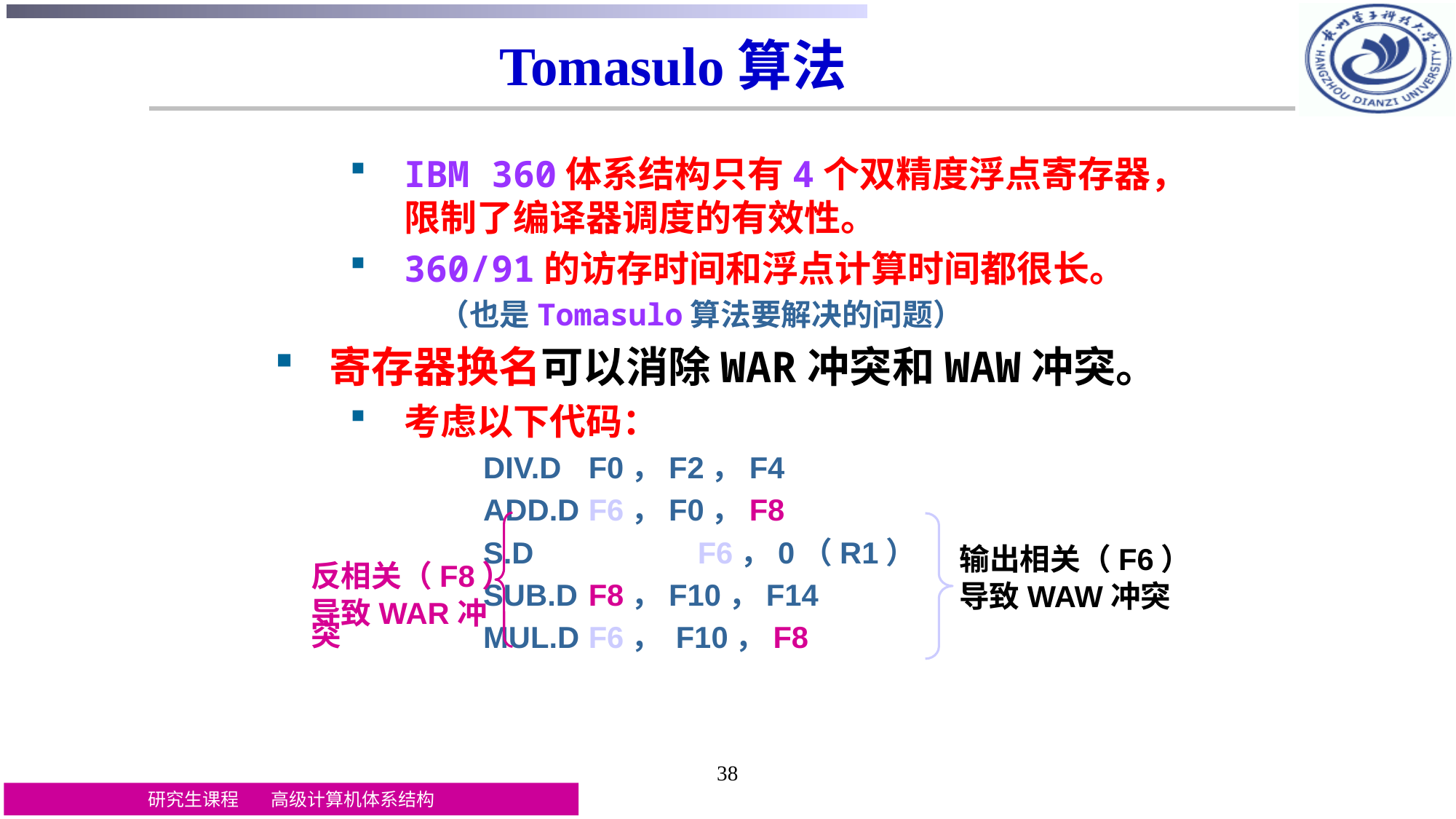

# Tomasulo算法
IBM 360体系结构只有4个双精度浮点寄存器，限制了编译器调度的有效性。
360/91的访存时间和浮点计算时间都很长。
 （也是Tomasulo算法要解决的问题）
寄存器换名可以消除WAR冲突和WAW冲突。
考虑以下代码：
       DIV.D	F0，F2，F4
       ADD.D	F6，F0，F8
       S.D		F6，0（R1）
       SUB.D	F8，F10，F14
       MUL.D	F6， F10，F8

输出相关（F6）
导致WAW冲突
反相关（F8）
导致WAR冲突
38